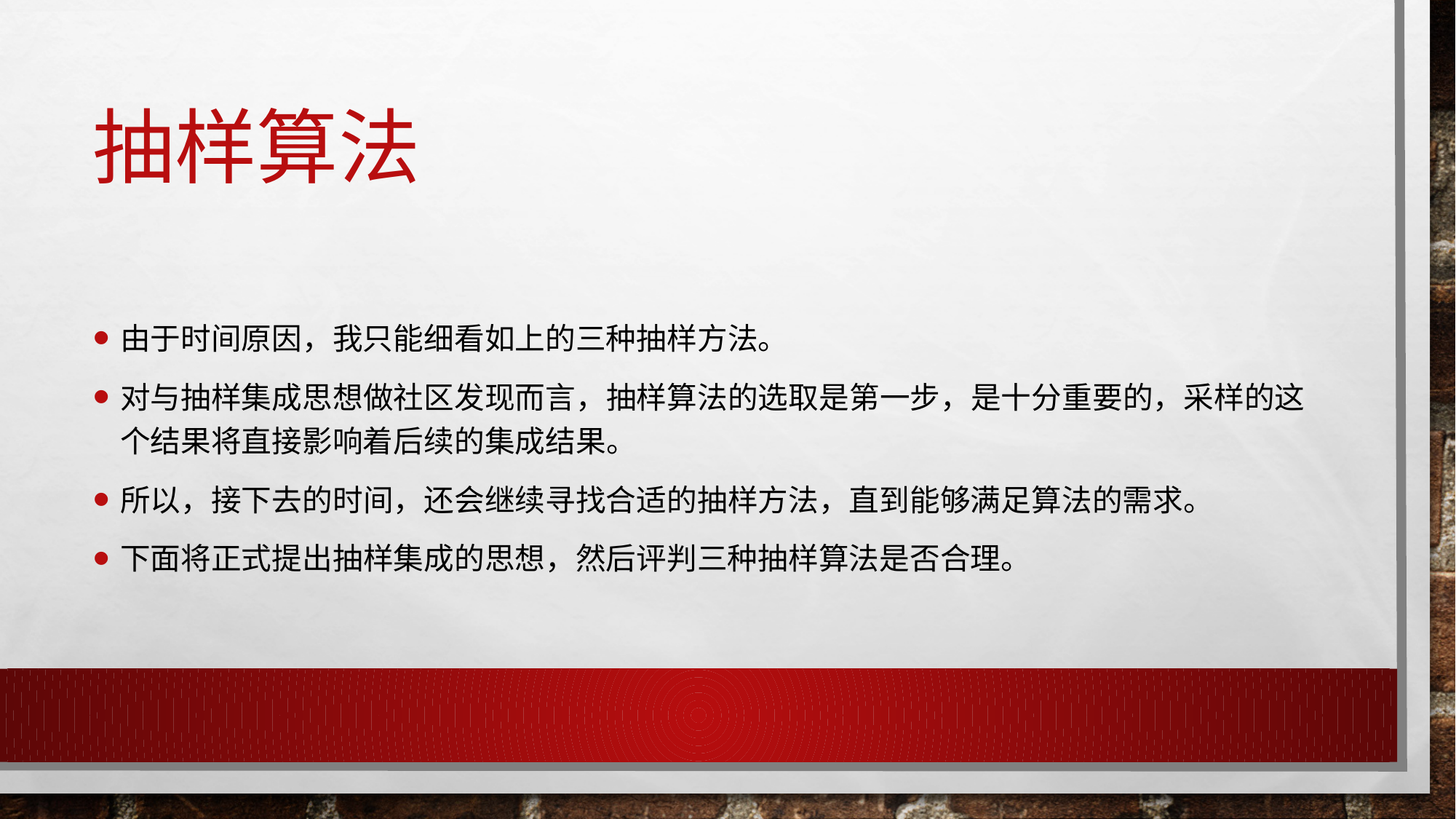

# 抽样算法
由于时间原因，我只能细看如上的三种抽样方法。
对与抽样集成思想做社区发现而言，抽样算法的选取是第一步，是十分重要的，采样的这个结果将直接影响着后续的集成结果。
所以，接下去的时间，还会继续寻找合适的抽样方法，直到能够满足算法的需求。
下面将正式提出抽样集成的思想，然后评判三种抽样算法是否合理。